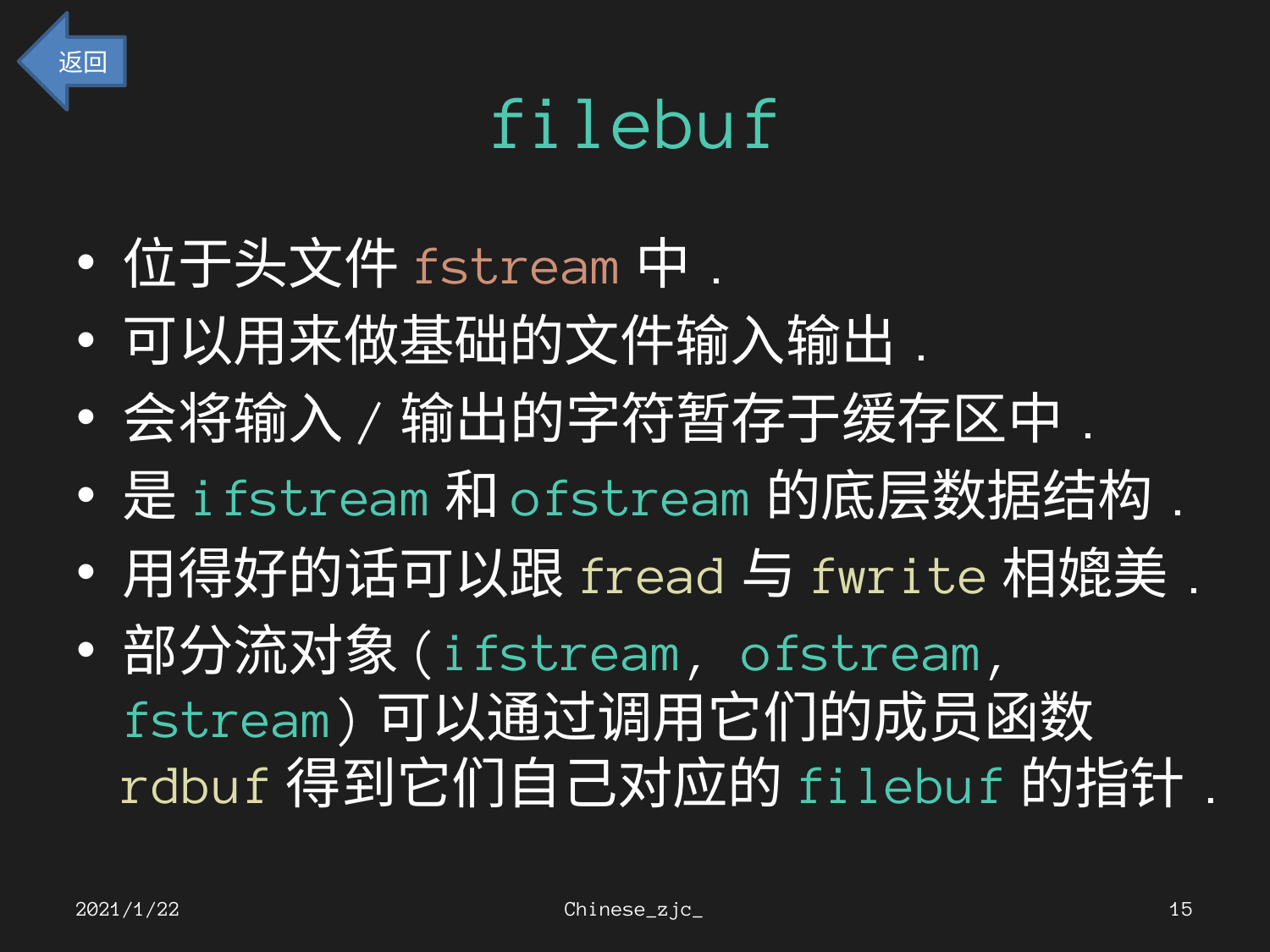

返回
# filebuf
位于头文件fstream中.
可以用来做基础的文件输入输出.
会将输入/输出的字符暂存于缓存区中.
是ifstream和ofstream的底层数据结构.
用得好的话可以跟fread与fwrite相媲美.
部分流对象(ifstream, ofstream, fstream)可以通过调用它们的成员函数rdbuf得到它们自己对应的filebuf的指针.
2021/1/22
Chinese_zjc_
15